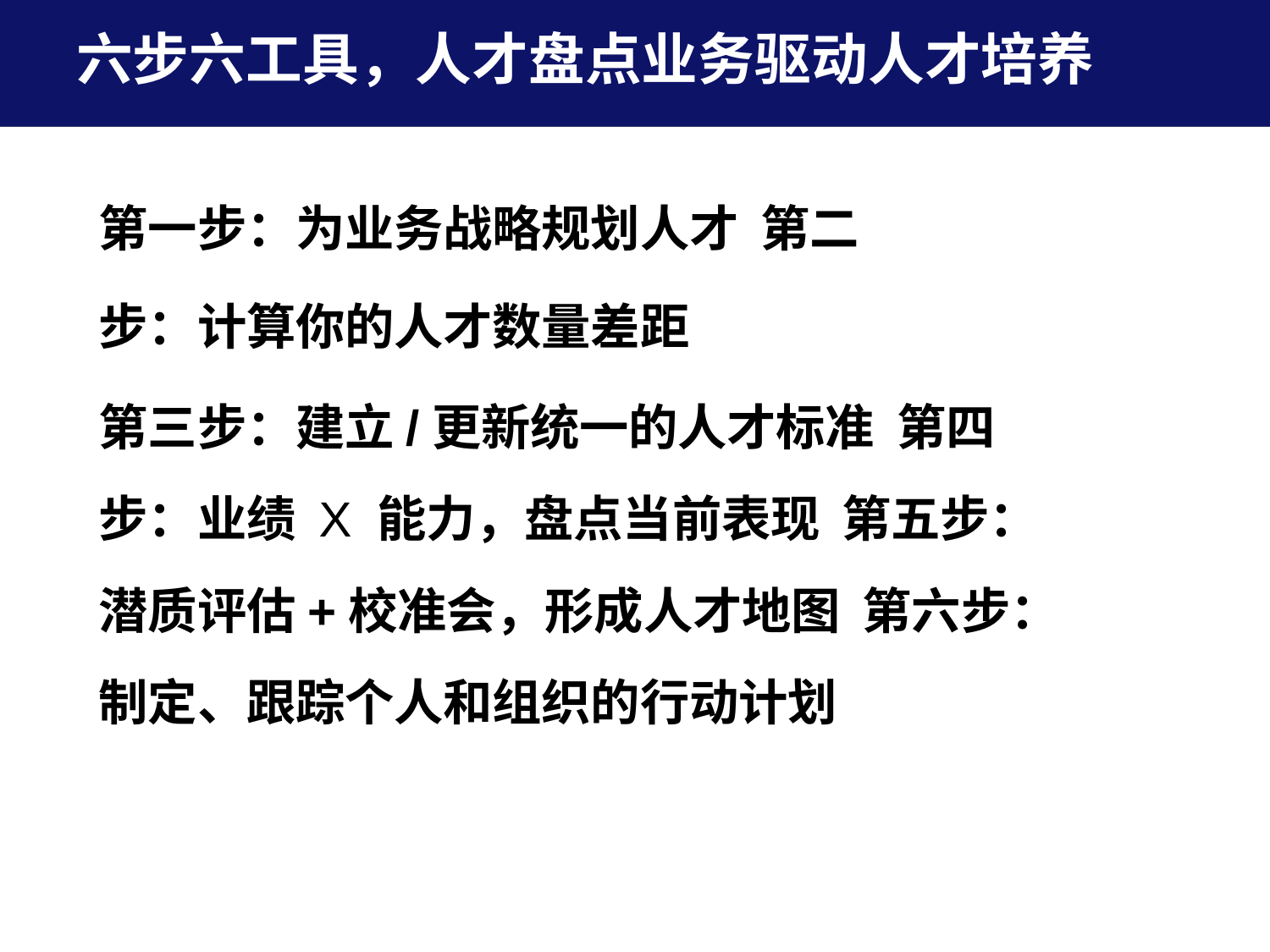

# 六步六工具，人才盘点业务驱动人才培养

第一步：为业务战略规划人才  第二步：计算你的人才数量差距
第三步：建立/更新统一的人才标准  第四步：业绩 X 能力，盘点当前表现  第五步：潜质评估+校准会，形成人才地图  第六步：制定、跟踪个人和组织的行动计划